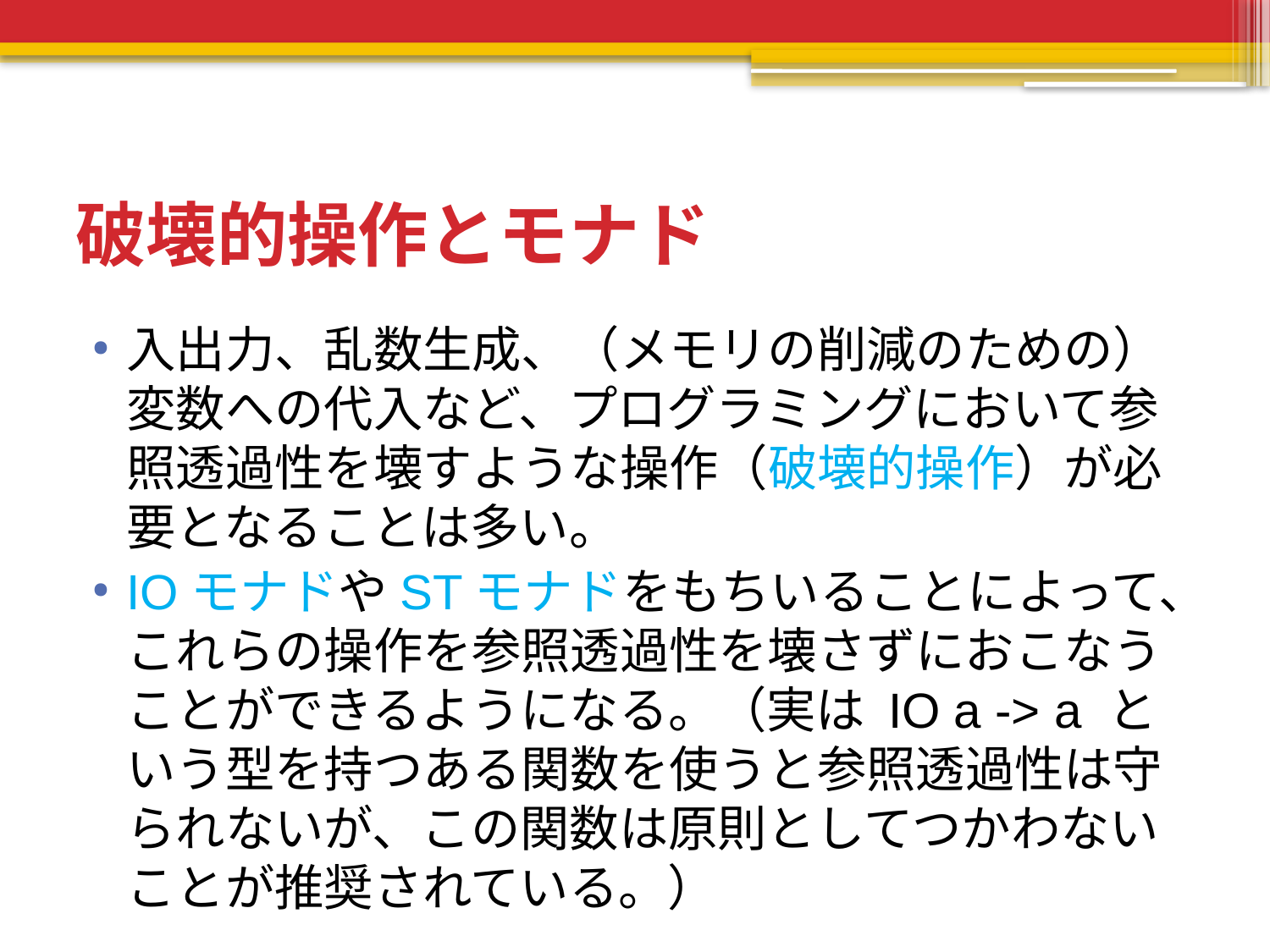

# 破壊的操作とモナド
入出力、乱数生成、（メモリの削減のための）変数への代入など、プログラミングにおいて参照透過性を壊すような操作（破壊的操作）が必要となることは多い。
IOモナドやSTモナドをもちいることによって、これらの操作を参照透過性を壊さずにおこなうことができるようになる。（実は IO a -> a という型を持つある関数を使うと参照透過性は守られないが、この関数は原則としてつかわないことが推奨されている。）